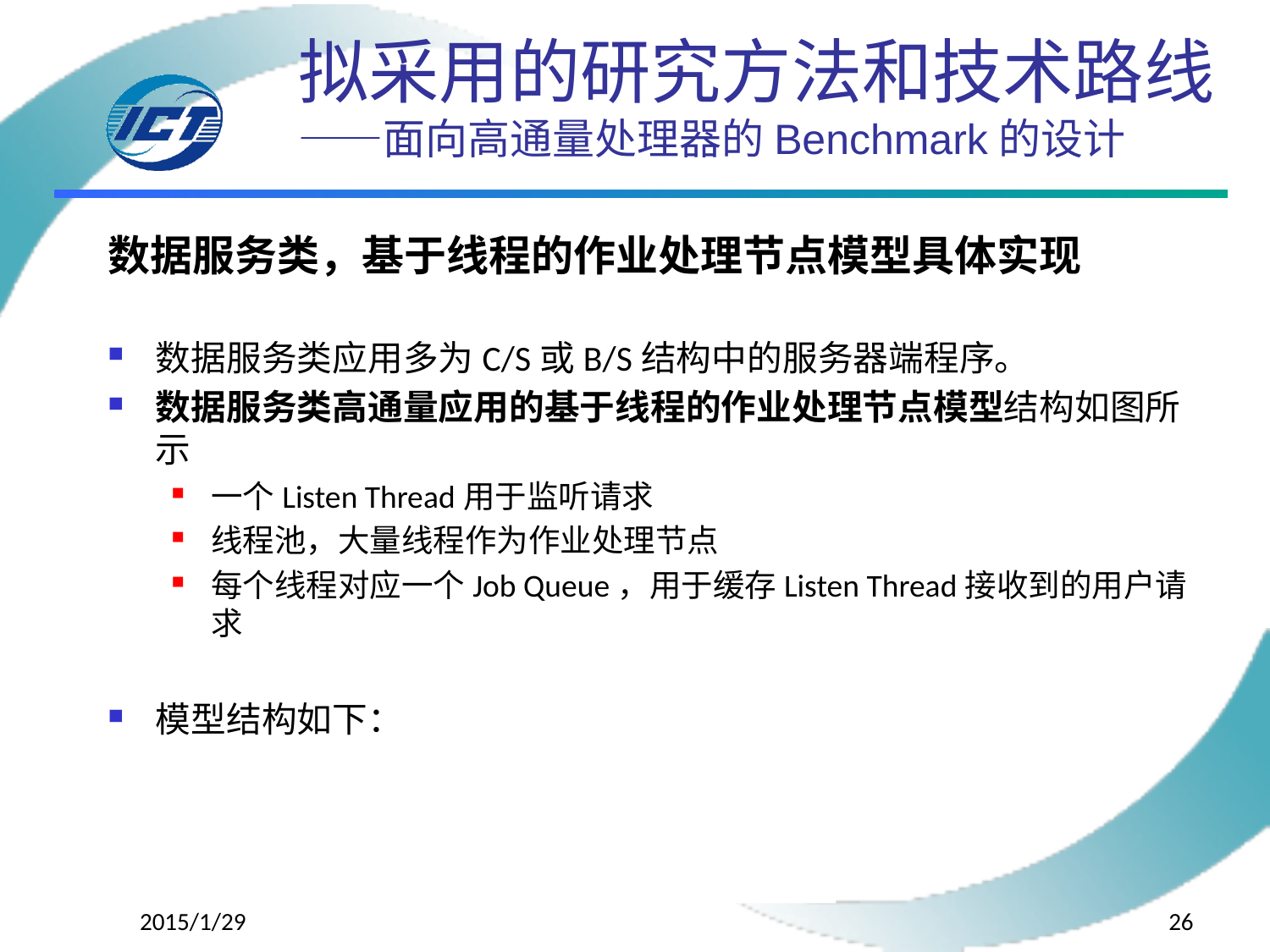

# 拟采用的研究方法和技术路线——面向高通量处理器的Benchmark的设计
数据服务类，基于线程的作业处理节点模型具体实现

数据服务类应用多为C/S或B/S结构中的服务器端程序。
数据服务类高通量应用的基于线程的作业处理节点模型结构如图所示
一个Listen Thread用于监听请求
线程池，大量线程作为作业处理节点
每个线程对应一个Job Queue，用于缓存Listen Thread接收到的用户请求

模型结构如下：
2015/1/29
26